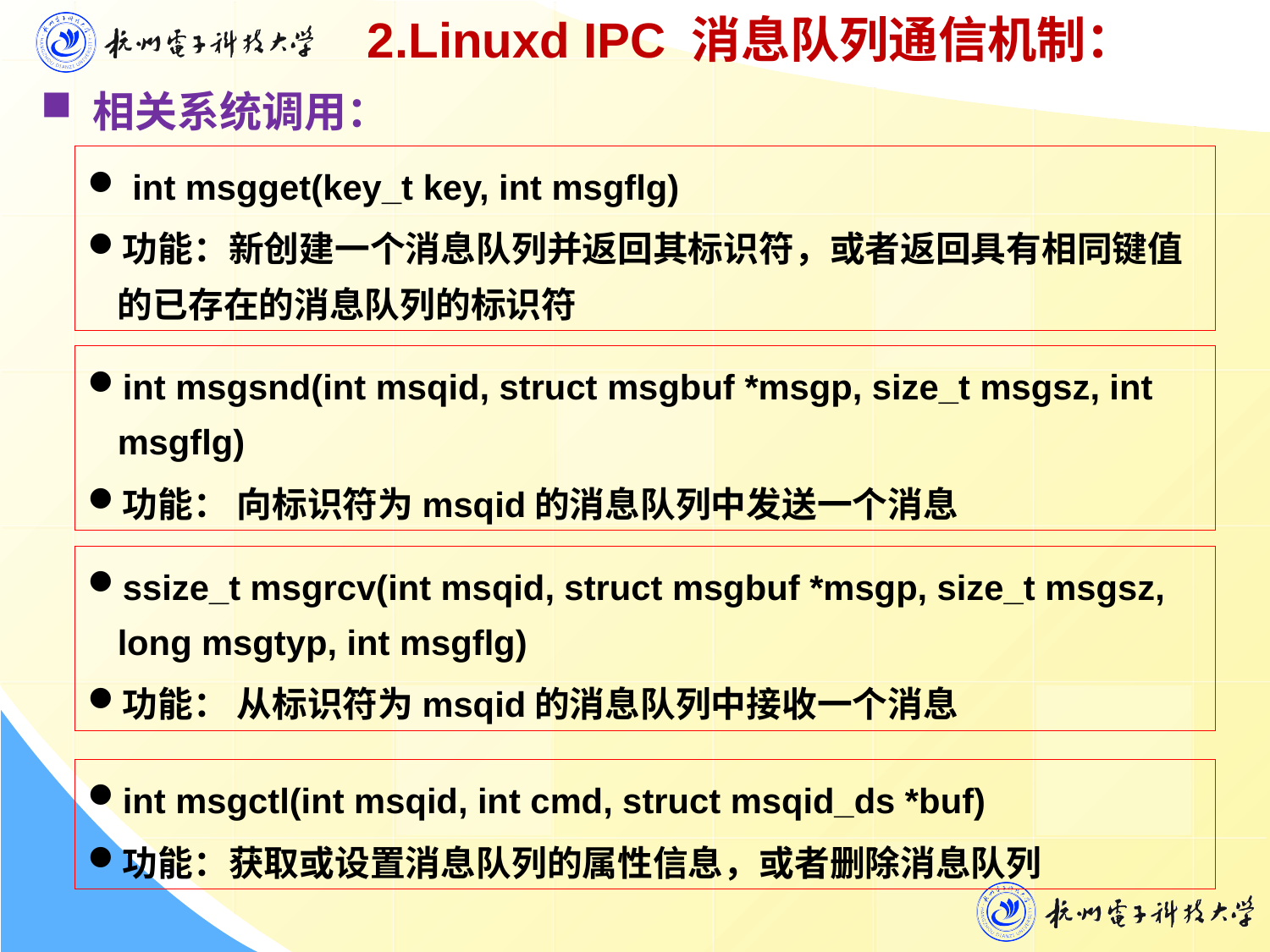

2.Linuxd IPC 消息队列通信机制：
 相关系统调用：
 int msgget(key_t key, int msgflg)
功能：新创建一个消息队列并返回其标识符，或者返回具有相同键值的已存在的消息队列的标识符
int msgsnd(int msqid, struct msgbuf *msgp, size_t msgsz, int msgflg)
功能： 向标识符为msqid的消息队列中发送一个消息
ssize_t msgrcv(int msqid, struct msgbuf *msgp, size_t msgsz, long msgtyp, int msgflg)
功能： 从标识符为msqid的消息队列中接收一个消息
int msgctl(int msqid, int cmd, struct msqid_ds *buf)
功能：获取或设置消息队列的属性信息，或者删除消息队列